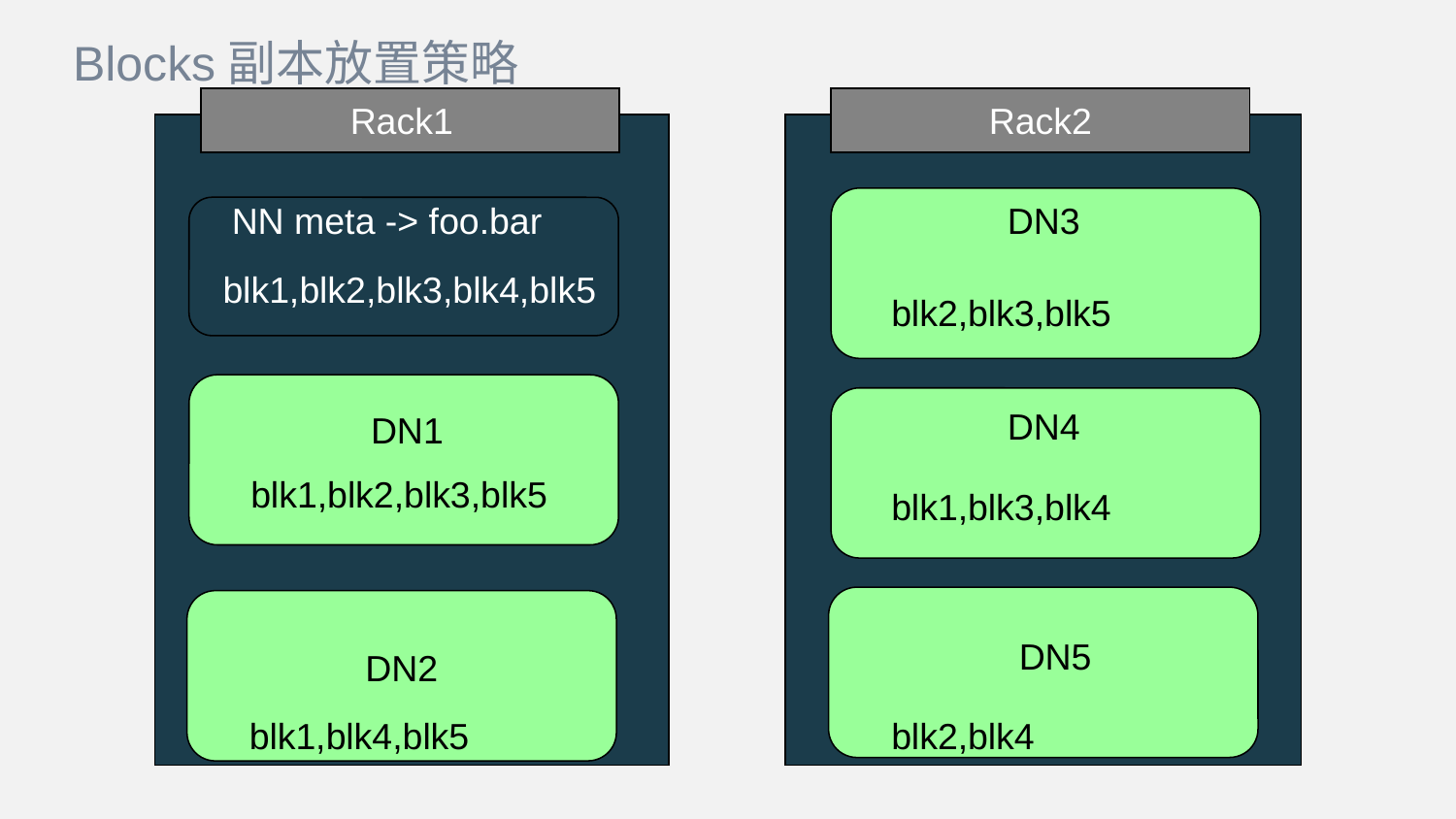

Blocks副本放置策略

Rack2
Rack1

NN meta -> foo.bar
DN3

blk1,blk2,blk3,blk4,blk5
blk2,blk3,blk5

DN4
DN1
blk1,blk2,blk3,blk5
blk1,blk3,blk4

DN5
DN2
blk1,blk4,blk5
blk2,blk4